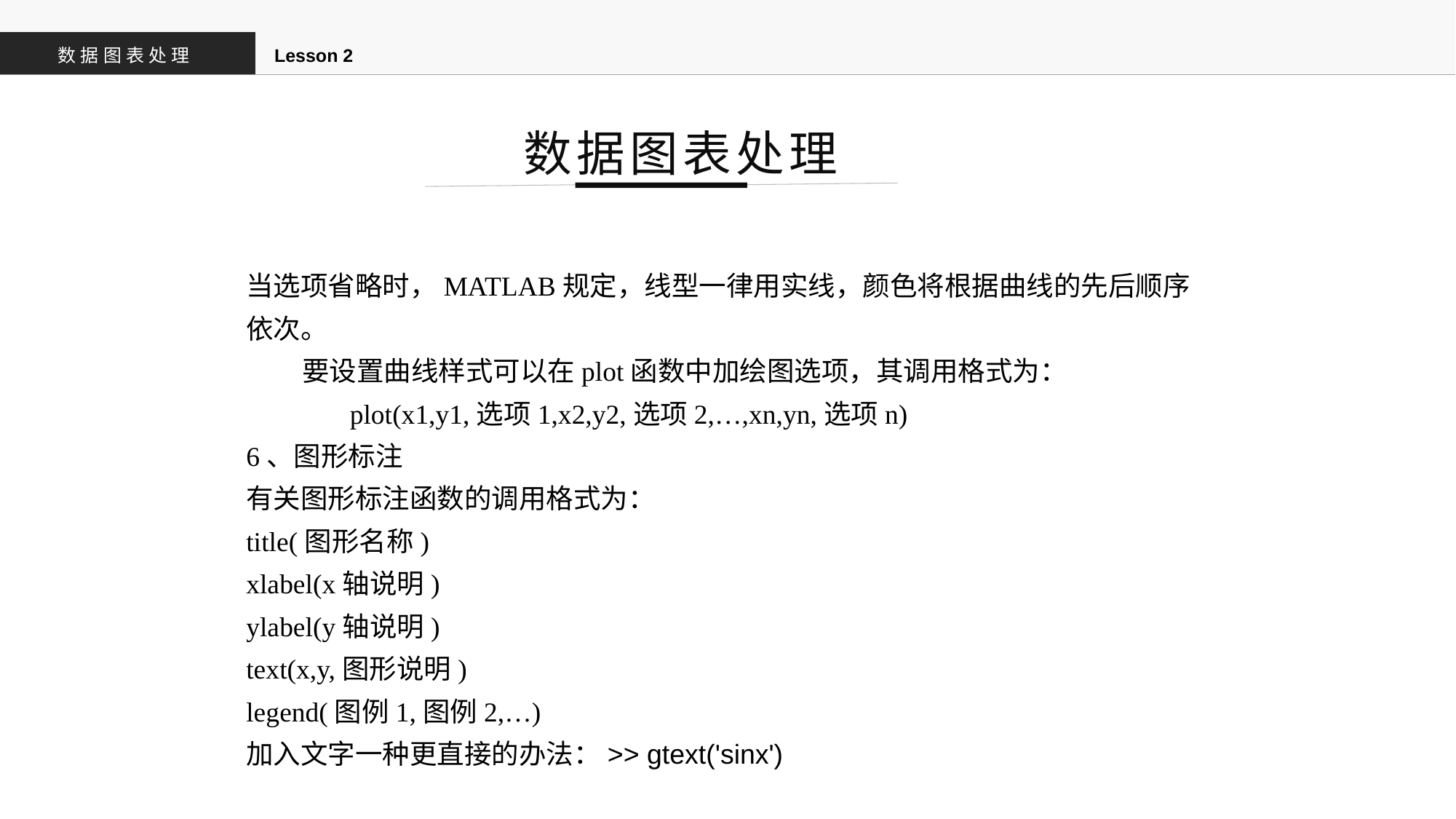

数据图表处理
Lesson 2
数据图表处理

当选项省略时，MATLAB规定，线型一律用实线，颜色将根据曲线的先后顺序依次。
        要设置曲线样式可以在plot函数中加绘图选项，其调用格式为：
               plot(x1,y1,选项1,x2,y2,选项2,…,xn,yn,选项n)
6、图形标注
有关图形标注函数的调用格式为：
title(图形名称)
xlabel(x轴说明)
ylabel(y轴说明)
text(x,y,图形说明)
legend(图例1,图例2,…)
加入文字一种更直接的办法：>> gtext('sinx')